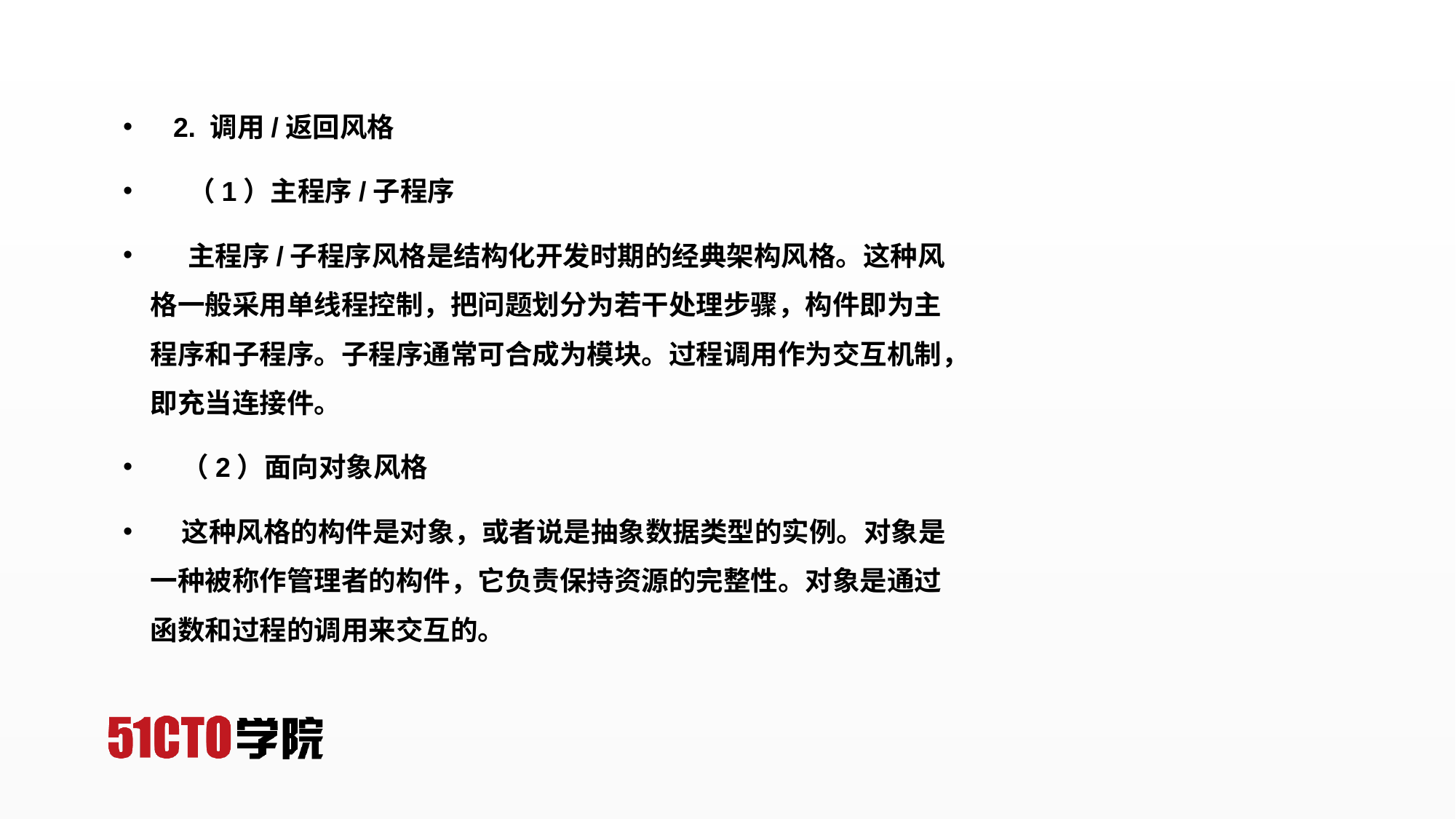

2. 调用/返回风格
     （1）主程序/子程序
     主程序/子程序风格是结构化开发时期的经典架构风格。这种风格一般采用单线程控制，把问题划分为若干处理步骤，构件即为主程序和子程序。子程序通常可合成为模块。过程调用作为交互机制，即充当连接件。
    （2）面向对象风格
    这种风格的构件是对象，或者说是抽象数据类型的实例。对象是一种被称作管理者的构件，它负责保持资源的完整性。对象是通过函数和过程的调用来交互的。